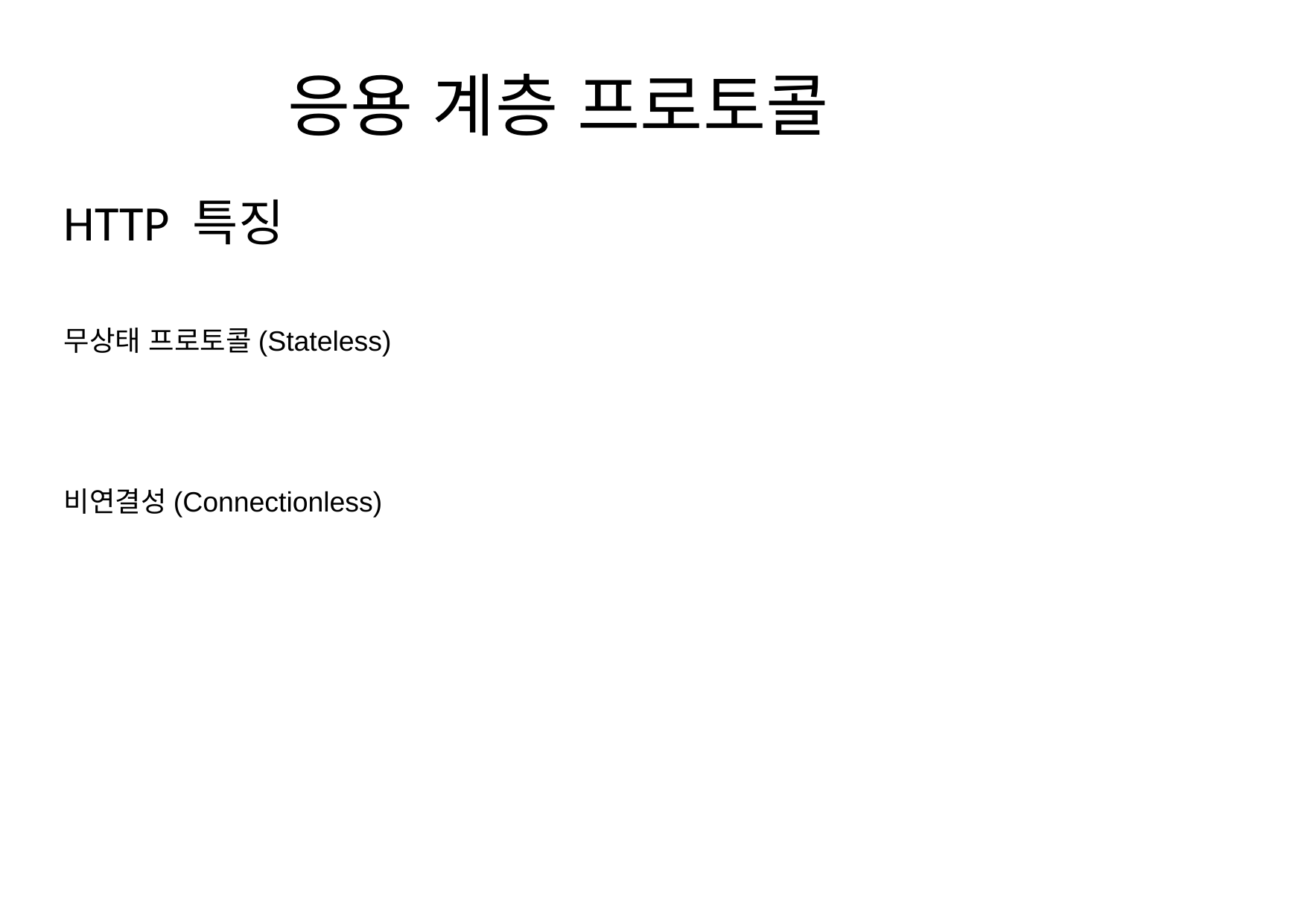

# 응용 계층 프로토콜
HTTP 특징

무상태 프로토콜(Stateless)

비연결성(Connectionless)